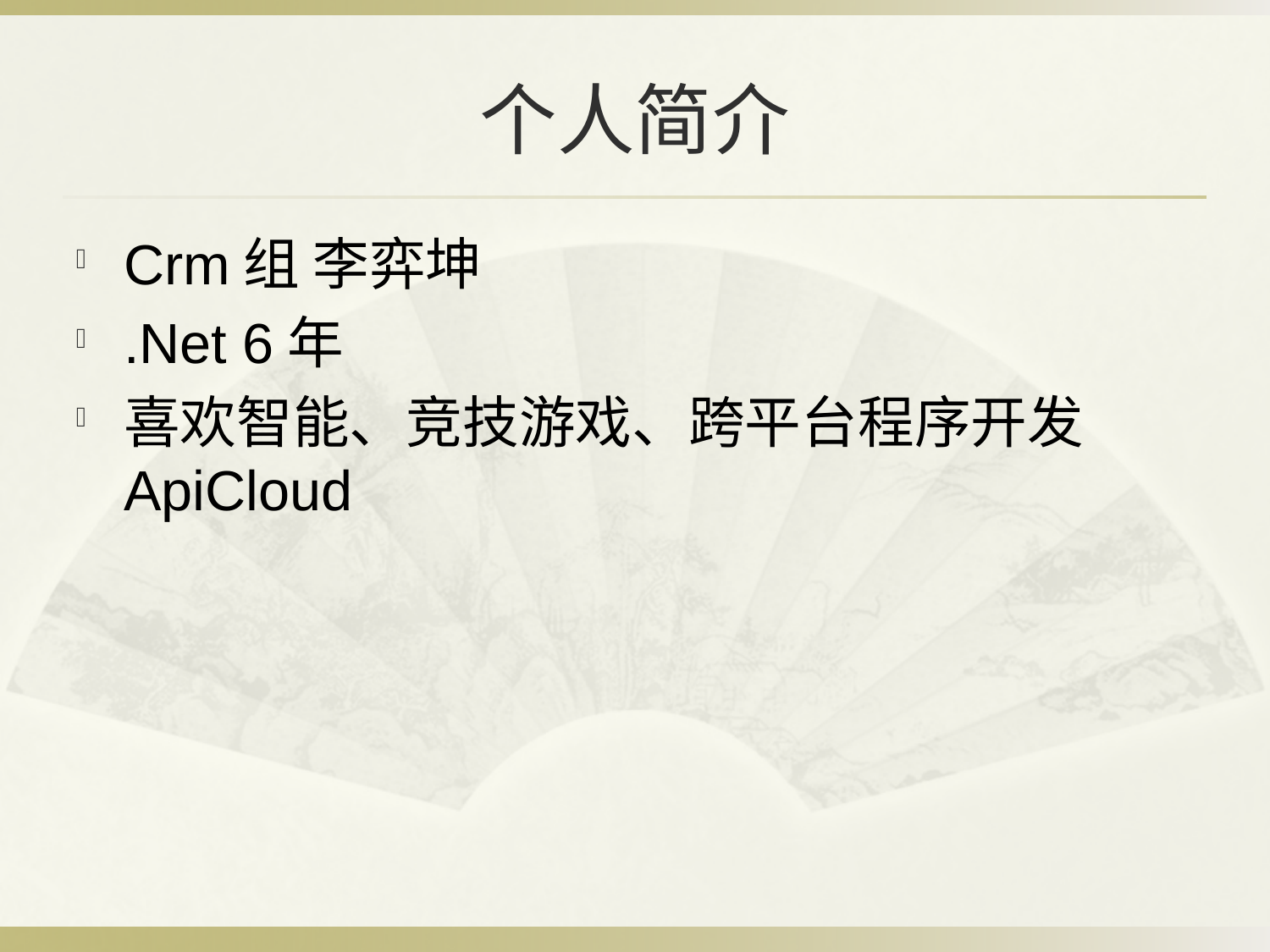

# 个人简介
Crm组 李弈坤
.Net 6年
喜欢智能、竞技游戏、跨平台程序开发ApiCloud